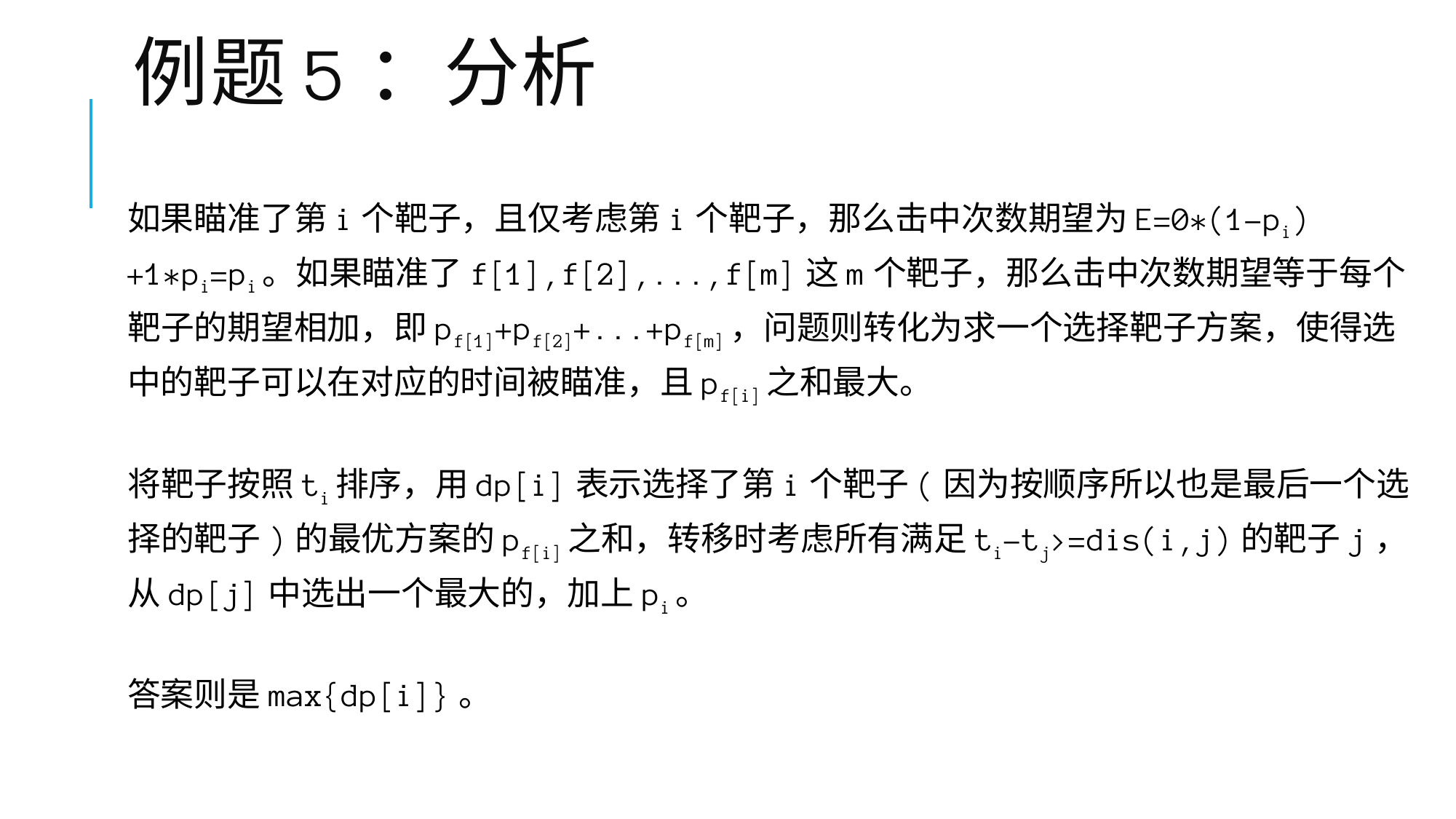

# 例题5：分析
如果瞄准了第i个靶子，且仅考虑第i个靶子，那么击中次数期望为E=0*(1-pi)+1*pi=pi。如果瞄准了f[1],f[2],...,f[m]这m个靶子，那么击中次数期望等于每个靶子的期望相加，即pf[1]+pf[2]+...+pf[m]，问题则转化为求一个选择靶子方案，使得选中的靶子可以在对应的时间被瞄准，且pf[i]之和最大。

将靶子按照ti排序，用dp[i]表示选择了第i个靶子(因为按顺序所以也是最后一个选择的靶子)的最优方案的pf[i]之和，转移时考虑所有满足ti-tj>=dis(i,j)的靶子j，从dp[j]中选出一个最大的，加上pi。

答案则是max{dp[i]}。